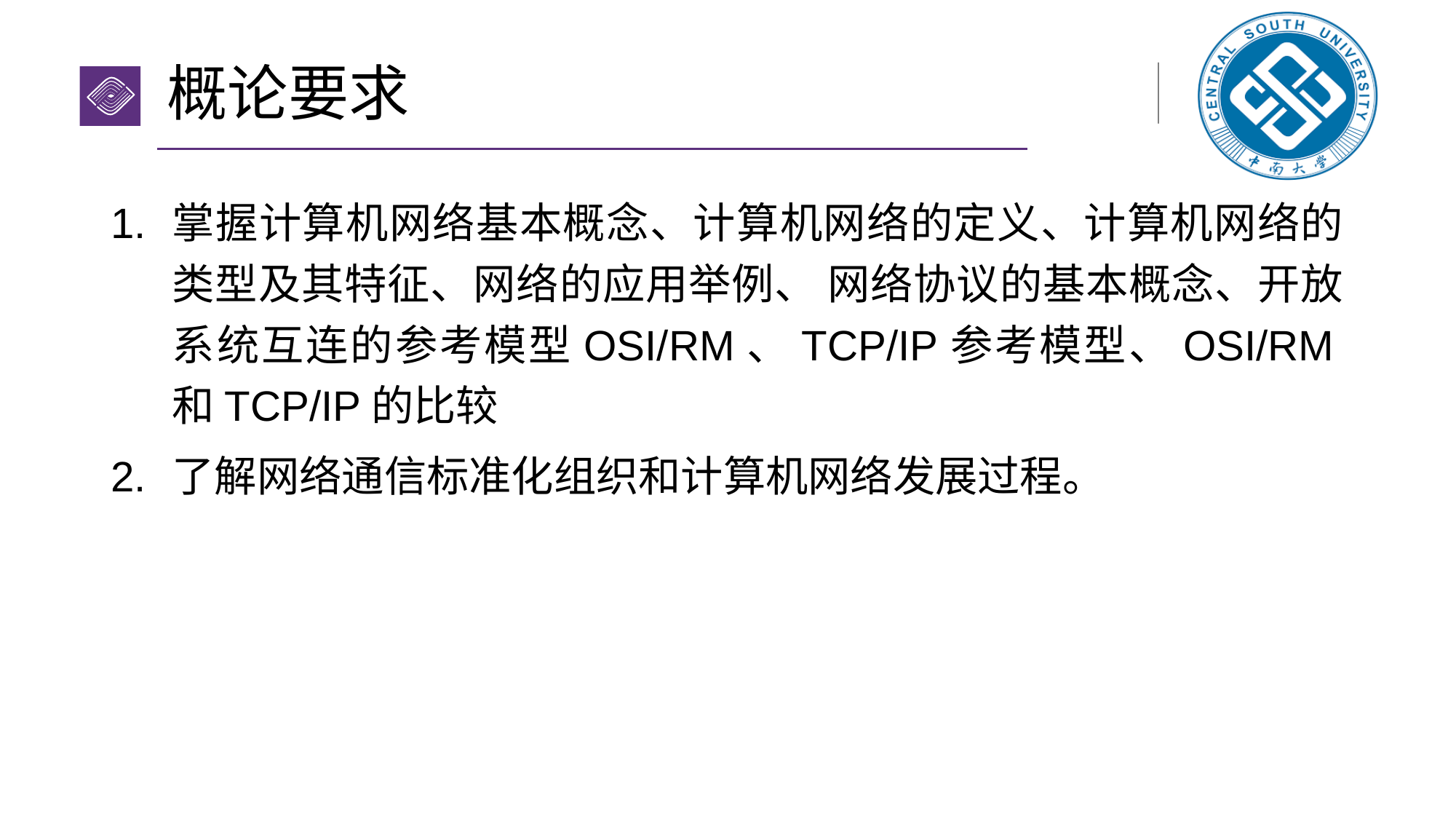

# 概论要求
掌握计算机网络基本概念、计算机网络的定义、计算机网络的类型及其特征、网络的应用举例、 网络协议的基本概念、开放系统互连的参考模型OSI/RM、TCP/IP参考模型、OSI/RM和TCP/IP的比较
了解网络通信标准化组织和计算机网络发展过程。
2